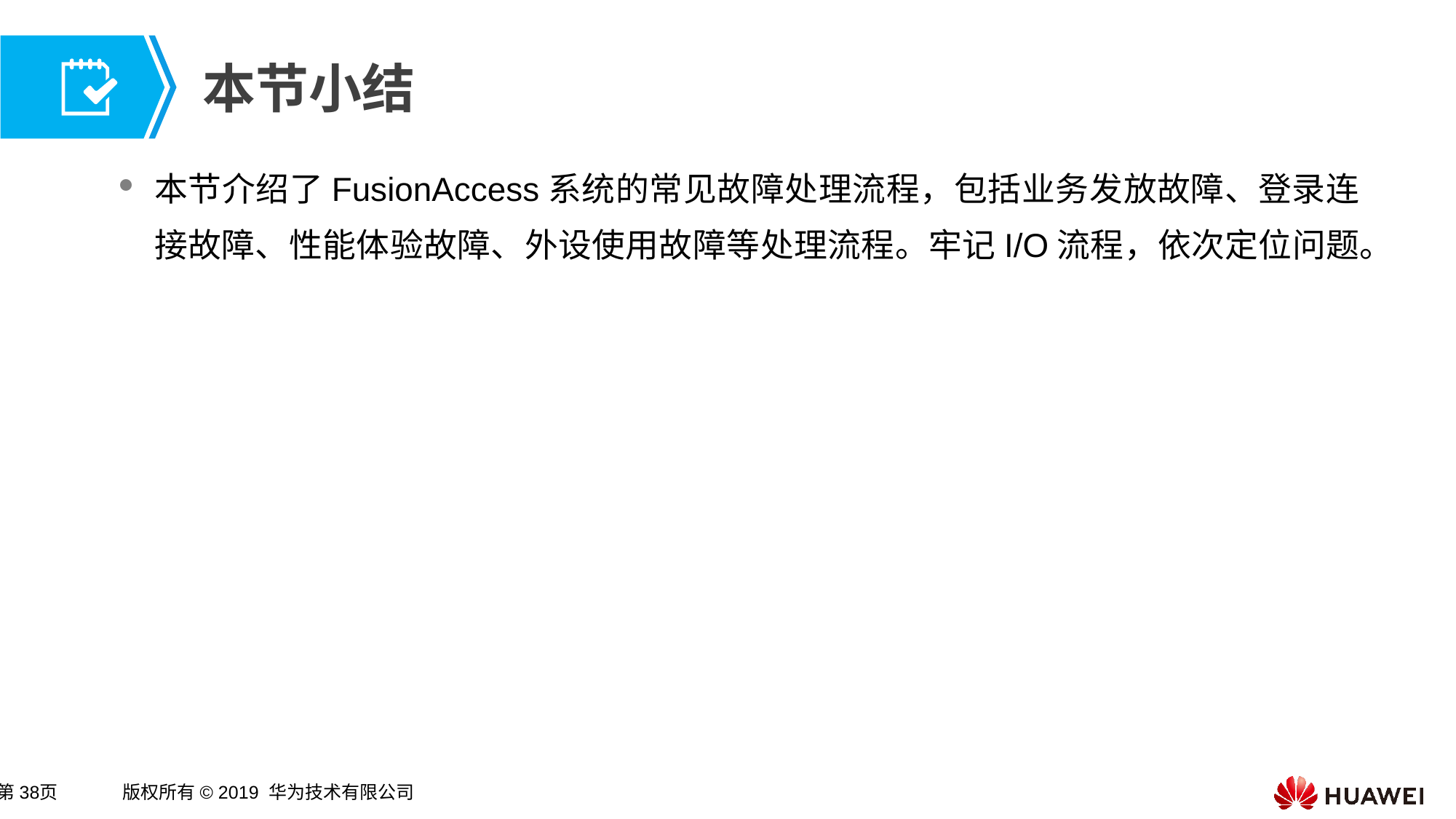

本节介绍了FusionAccess系统的常见故障处理流程，包括业务发放故障、登录连接故障、性能体验故障、外设使用故障等处理流程。牢记I/O流程，依次定位问题。